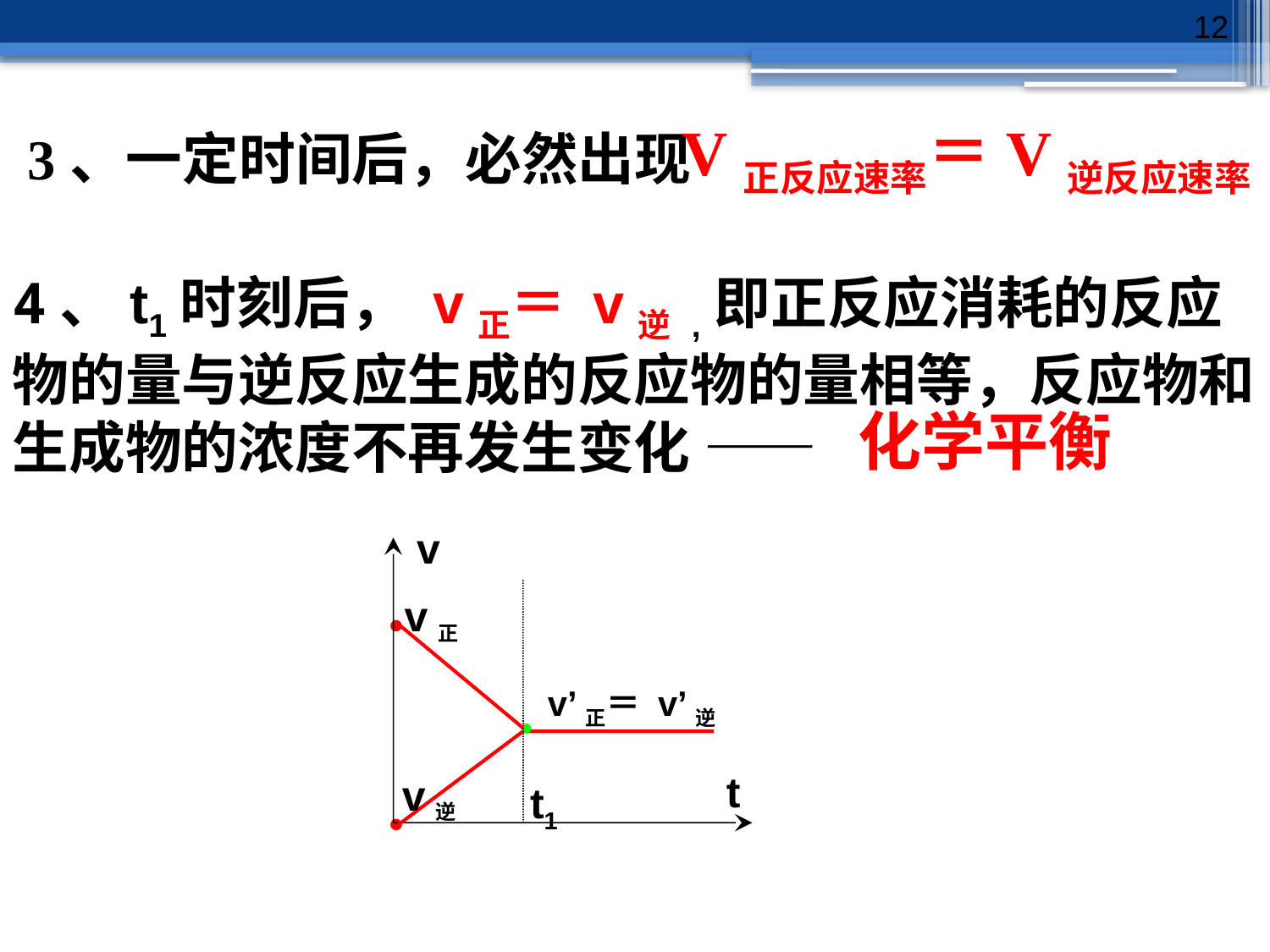

12
V正反应速率＝V逆反应速率
3、一定时间后，必然出现
4、t1时刻后， v正＝ v逆 ,即正反应消耗的反应物的量与逆反应生成的反应物的量相等，反应物和生成物的浓度不再发生变化 ——
化学平衡
v

t

v正

v’正＝ v’逆

v逆
t1
·

·

·